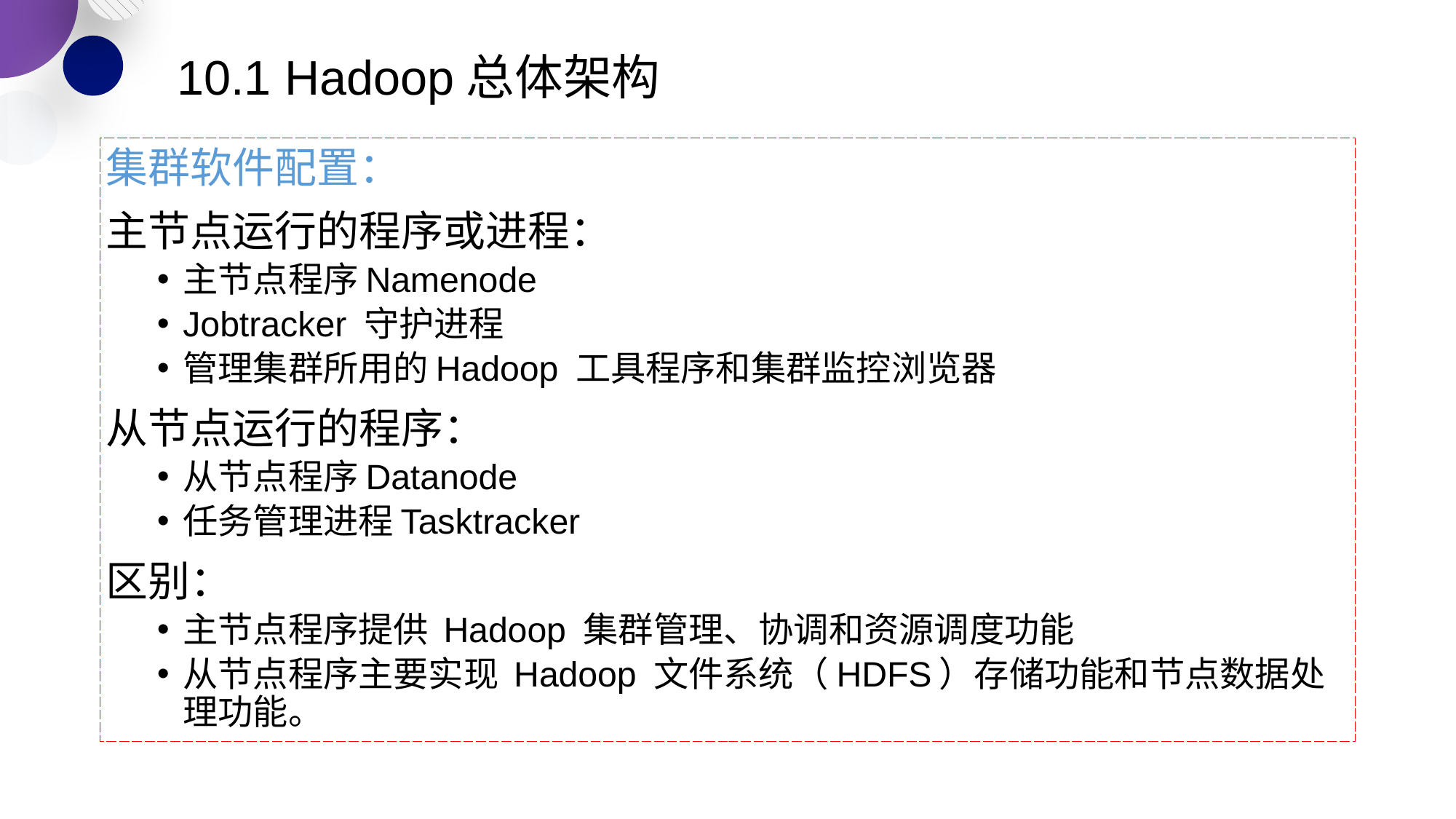

# 10.1 Hadoop总体架构
集群软件配置：
主节点运行的程序或进程：
主节点程序Namenode
Jobtracker 守护进程
管理集群所用的Hadoop 工具程序和集群监控浏览器
从节点运行的程序：
从节点程序Datanode
任务管理进程Tasktracker
区别：
主节点程序提供 Hadoop 集群管理、协调和资源调度功能
从节点程序主要实现 Hadoop 文件系统（HDFS）存储功能和节点数据处理功能。

5